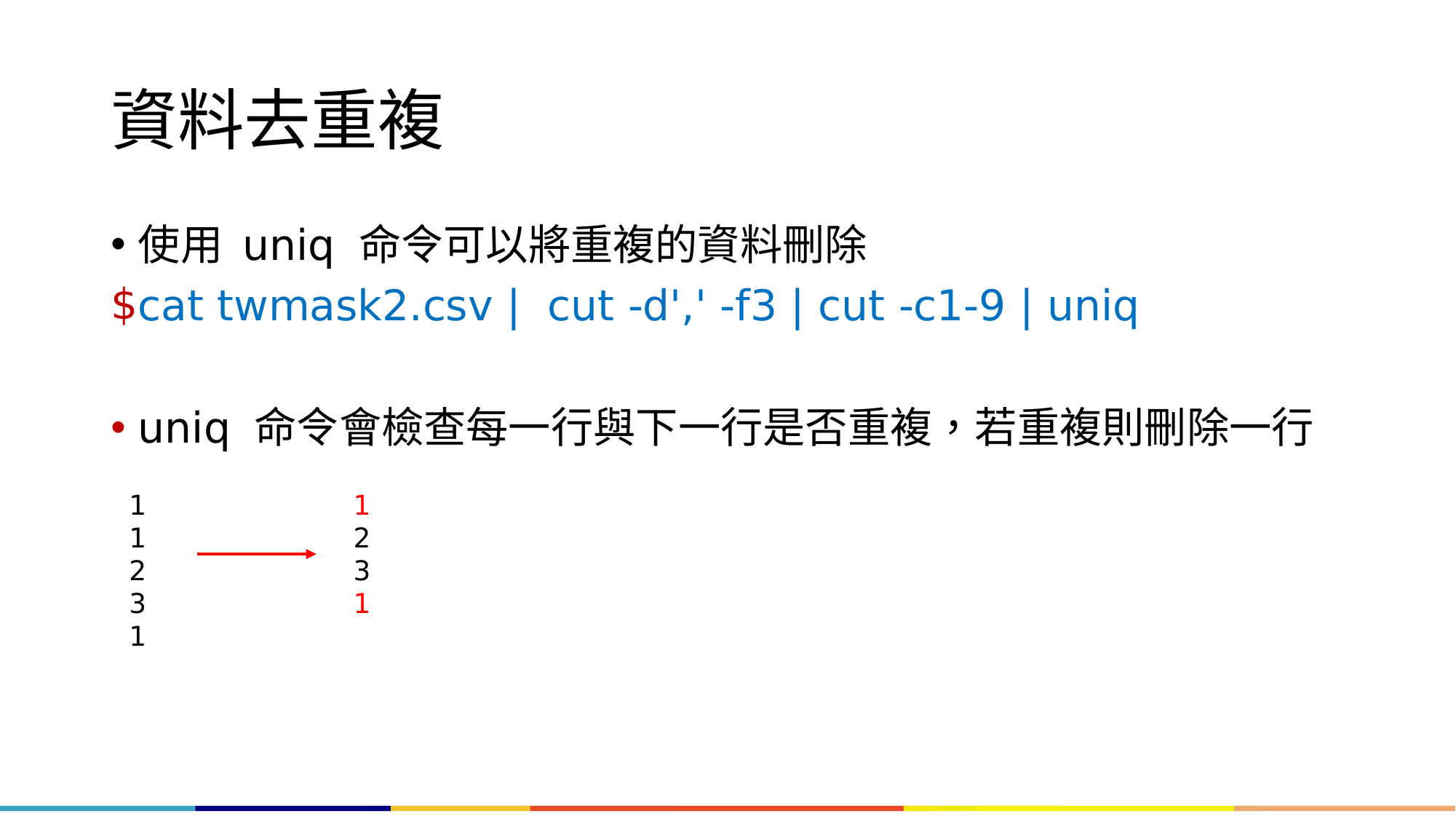

# 資料去重複
使用 uniq 命令可以將重複的資料刪除
cat twmask2.csv |  cut -d',' -f3 | cut -c1-9 | uniq

uniq 命令會檢查每一行與下一行是否重複，若重複則刪除一行

1
1
2
3
1
1231